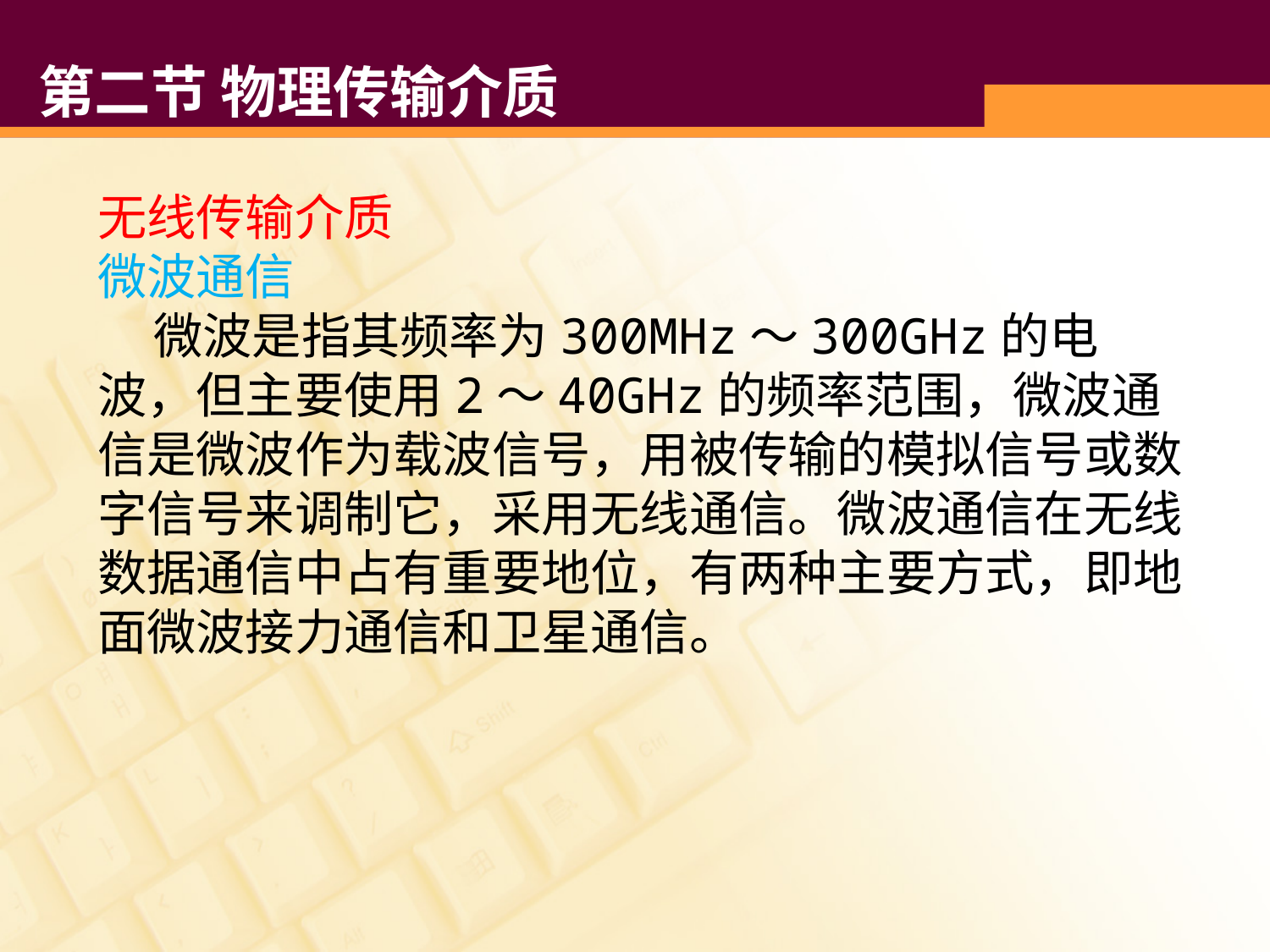

# 第二节 物理传输介质
无线传输介质
微波通信
    微波是指其频率为300MHz～300GHz的电波，但主要使用2～40GHz的频率范围，微波通信是微波作为载波信号，用被传输的模拟信号或数字信号来调制它，采用无线通信。微波通信在无线数据通信中占有重要地位，有两种主要方式，即地面微波接力通信和卫星通信。